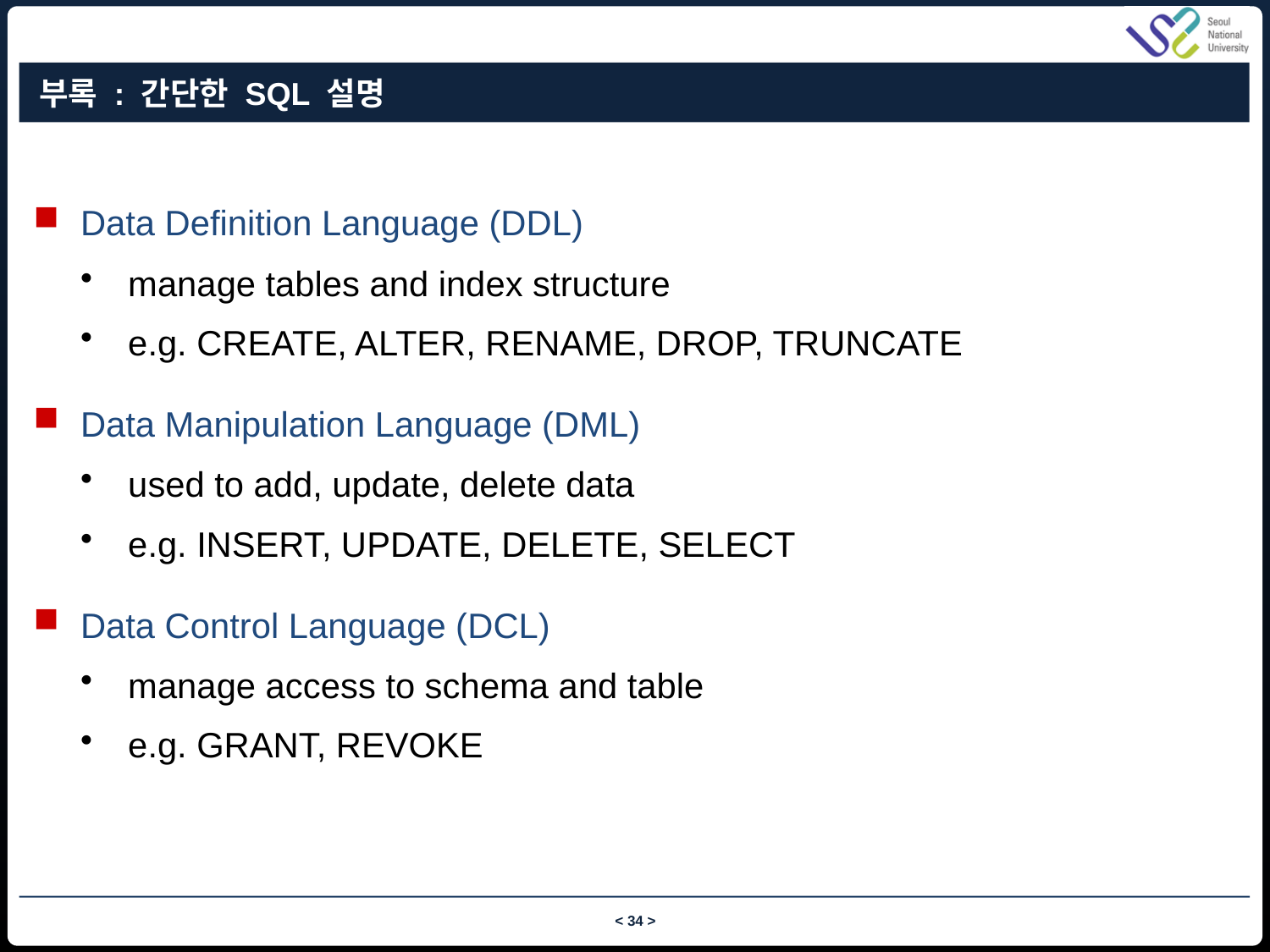

# 부록 : 간단한 SQL 설명

Data Definition Language (DDL)
manage tables and index structure
e.g. CREATE, ALTER, RENAME, DROP, TRUNCATE
Data Manipulation Language (DML)
used to add, update, delete data
e.g. INSERT, UPDATE, DELETE, SELECT
Data Control Language (DCL)
manage access to schema and table
e.g. GRANT, REVOKE